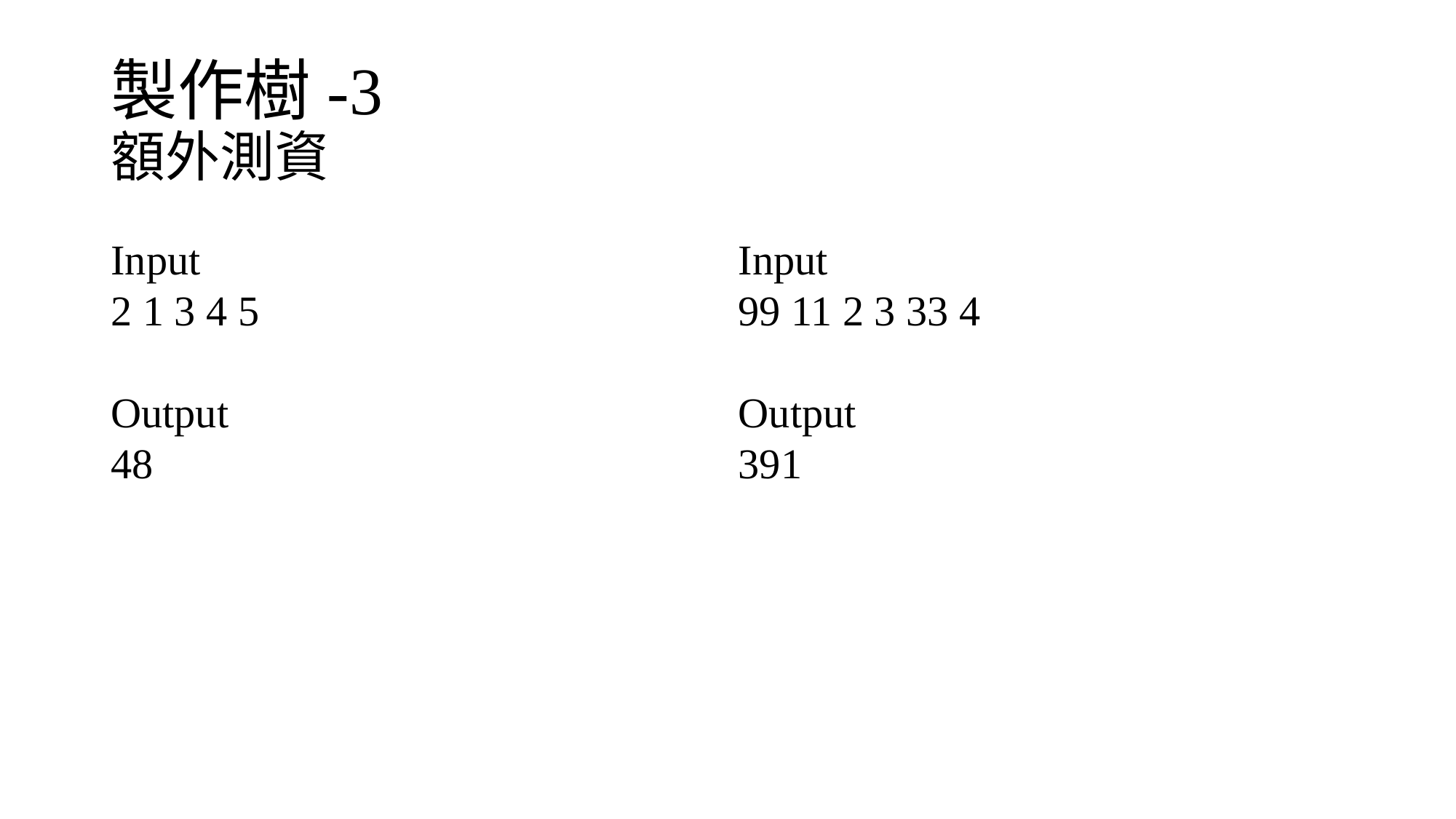

# 製作樹-3 額外測資
Input
2 1 3 4 5

Output
48
Input
99 11 2 3 33 4

Output
391